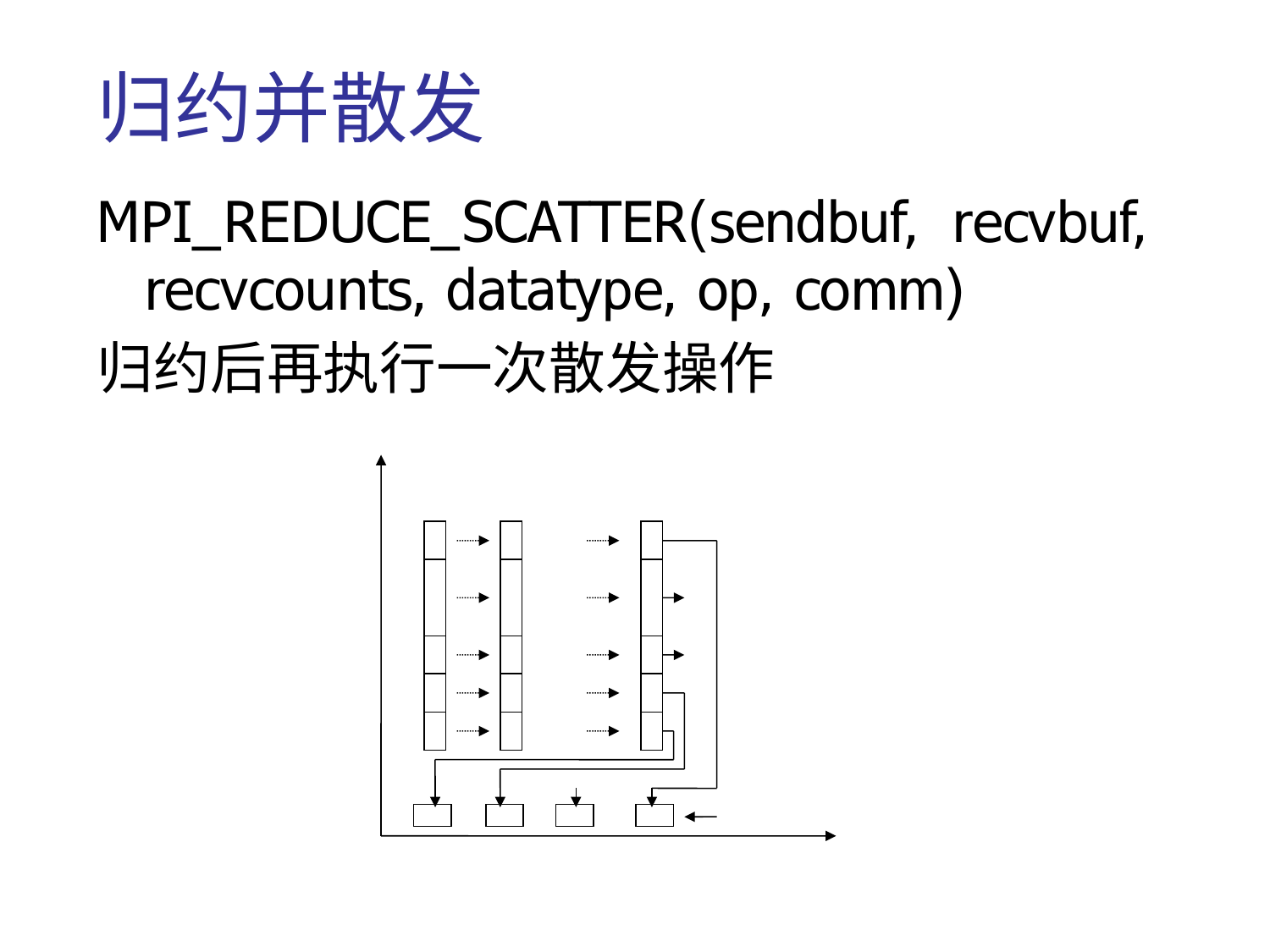

# 归约并散发
MPI_REDUCE_SCATTER(sendbuf, recvbuf, recvcounts, datatype, op, comm)
归约后再执行一次散发操作